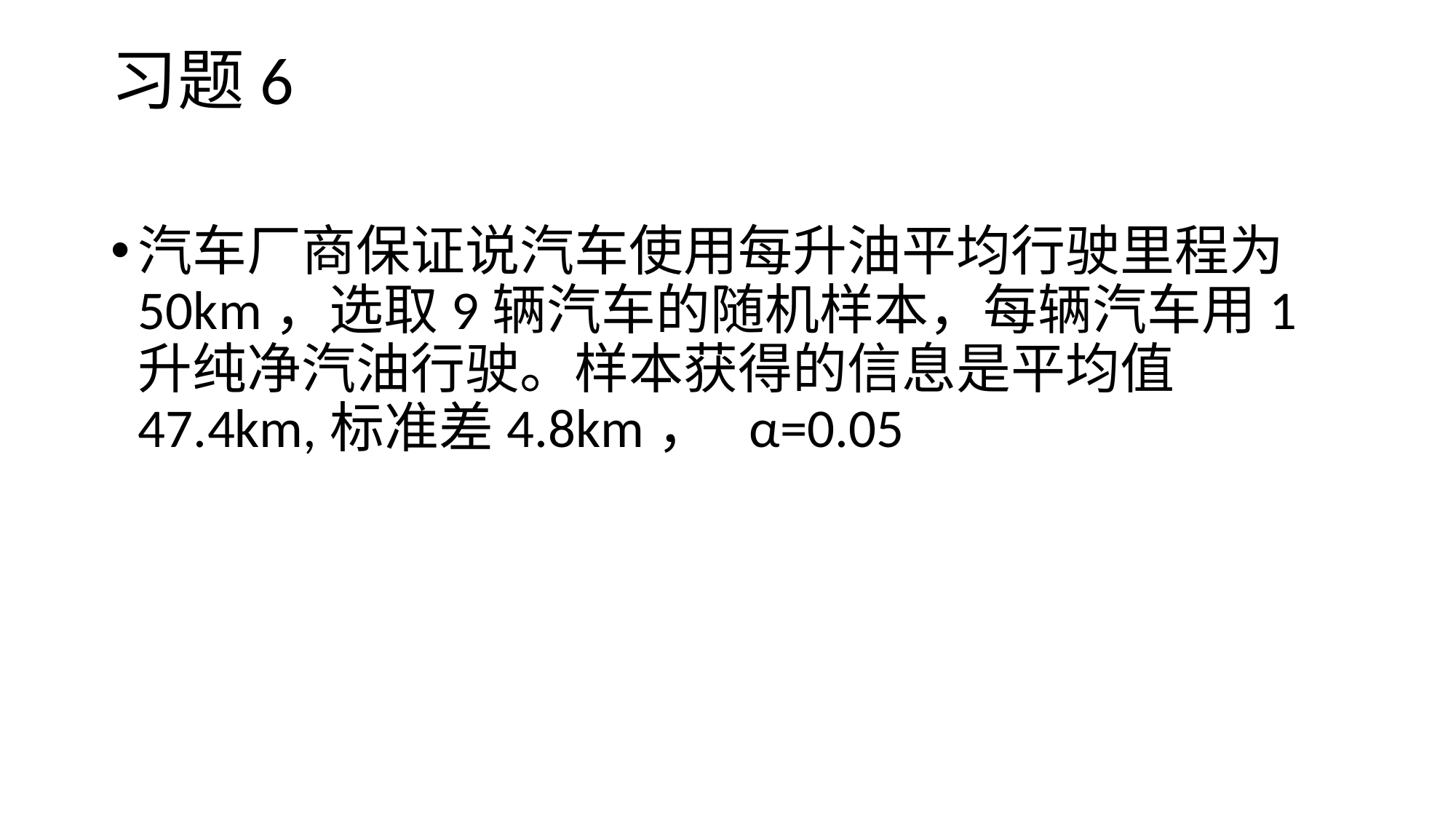

# 习题6
汽车厂商保证说汽车使用每升油平均行驶里程为50km，选取9辆汽车的随机样本，每辆汽车用1升纯净汽油行驶。样本获得的信息是平均值47.4km,标准差4.8km，  α=0.05